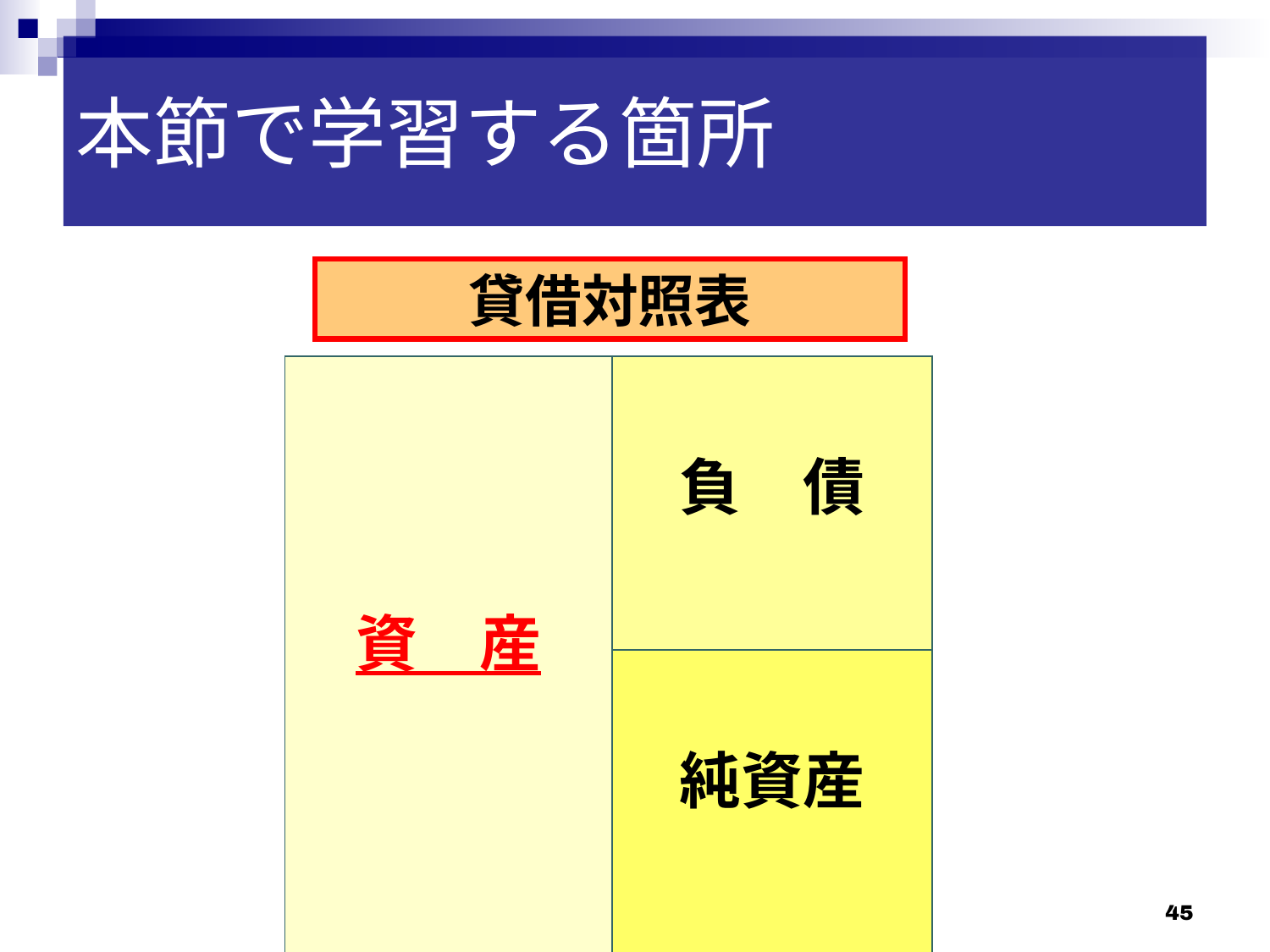

本節で学習する箇所
貸借対照表
|  | 資　産 | 負　債 |  |
| --- | --- | --- | --- |
|  |  | 純資産 |  |
45